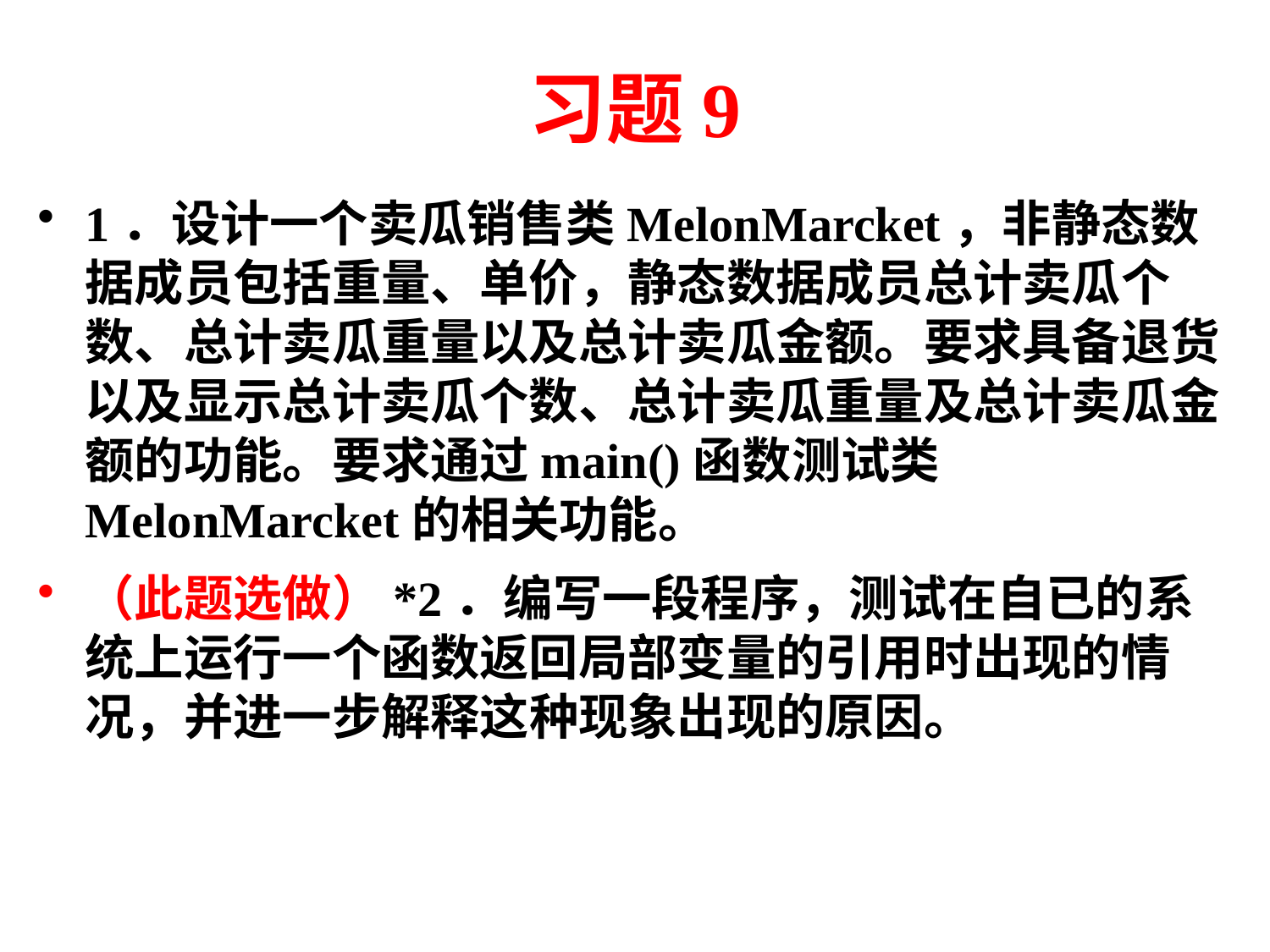

# 习题9
1．设计一个卖瓜销售类MelonMarcket，非静态数据成员包括重量、单价，静态数据成员总计卖瓜个数、总计卖瓜重量以及总计卖瓜金额。要求具备退货以及显示总计卖瓜个数、总计卖瓜重量及总计卖瓜金额的功能。要求通过main()函数测试类MelonMarcket的相关功能。
（此题选做）*2．编写一段程序，测试在自已的系统上运行一个函数返回局部变量的引用时出现的情况，并进一步解释这种现象出现的原因。